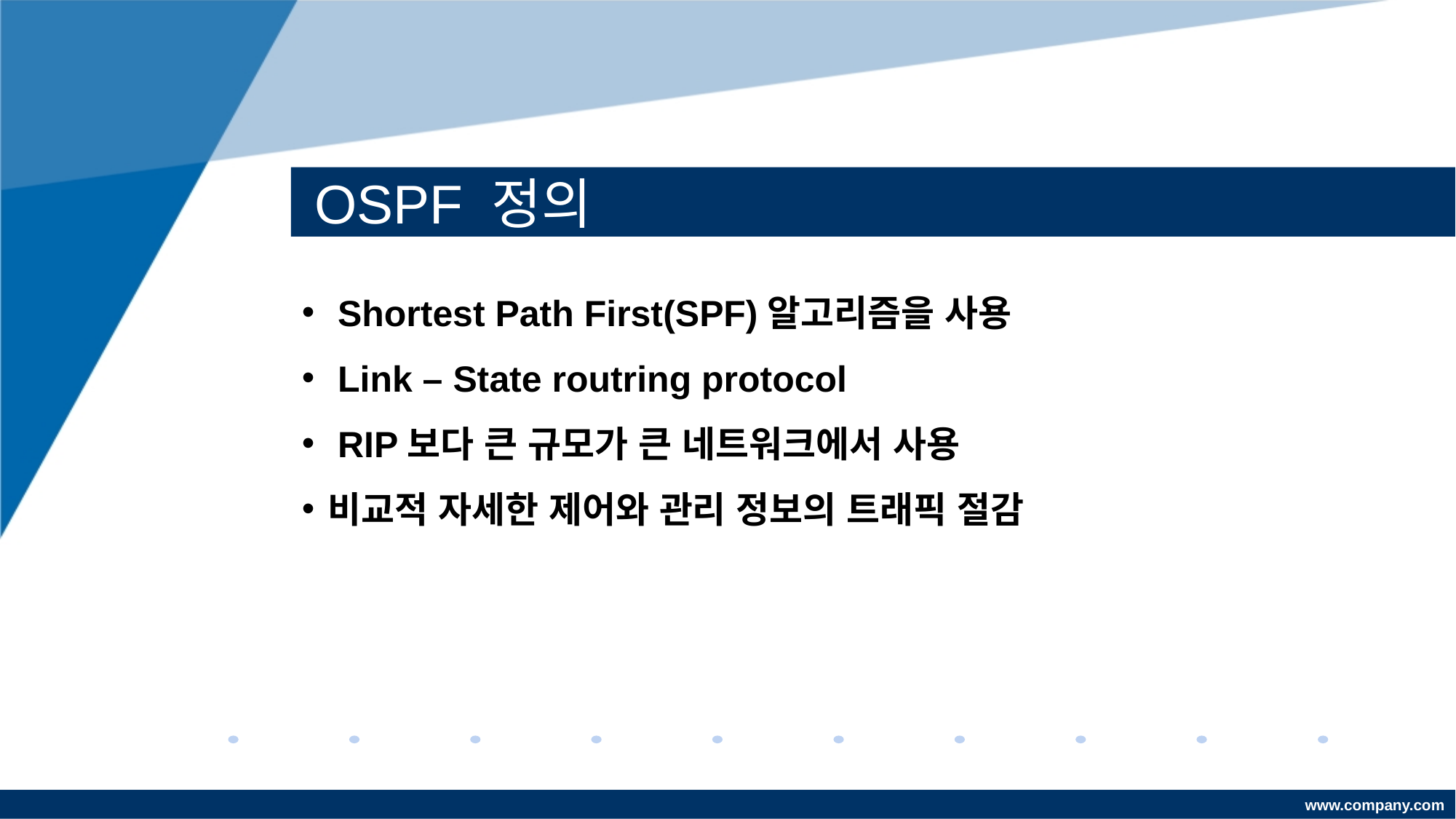

# OSPF 정의
 Shortest Path First(SPF)알고리즘을 사용
 Link – State routring protocol
 RIP보다 큰 규모가 큰 네트워크에서 사용
비교적 자세한 제어와 관리 정보의 트래픽 절감